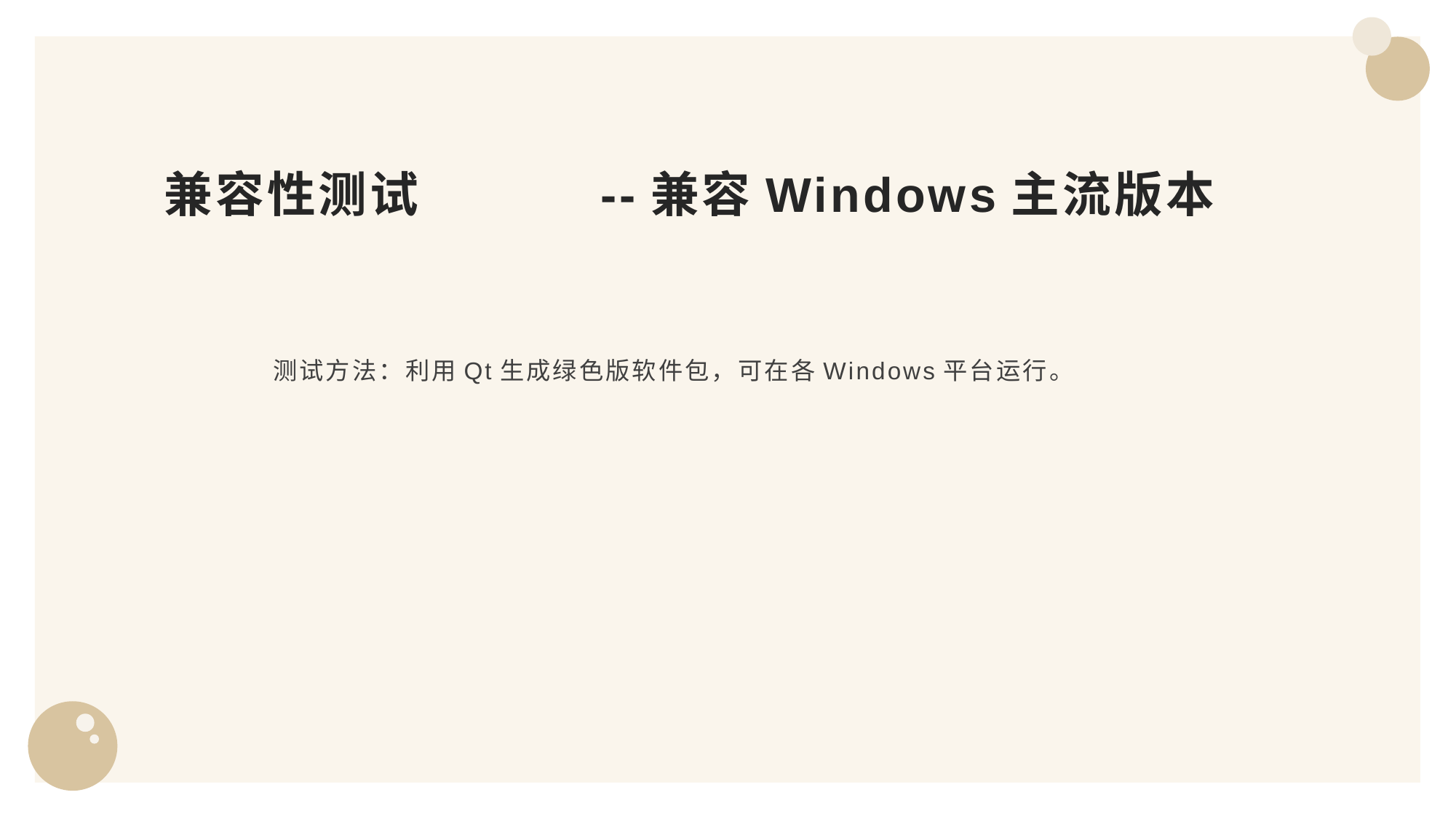

# 兼容性测试		--兼容Windows主流版本

	测试方法：利用Qt生成绿色版软件包，可在各Windows平台运行。